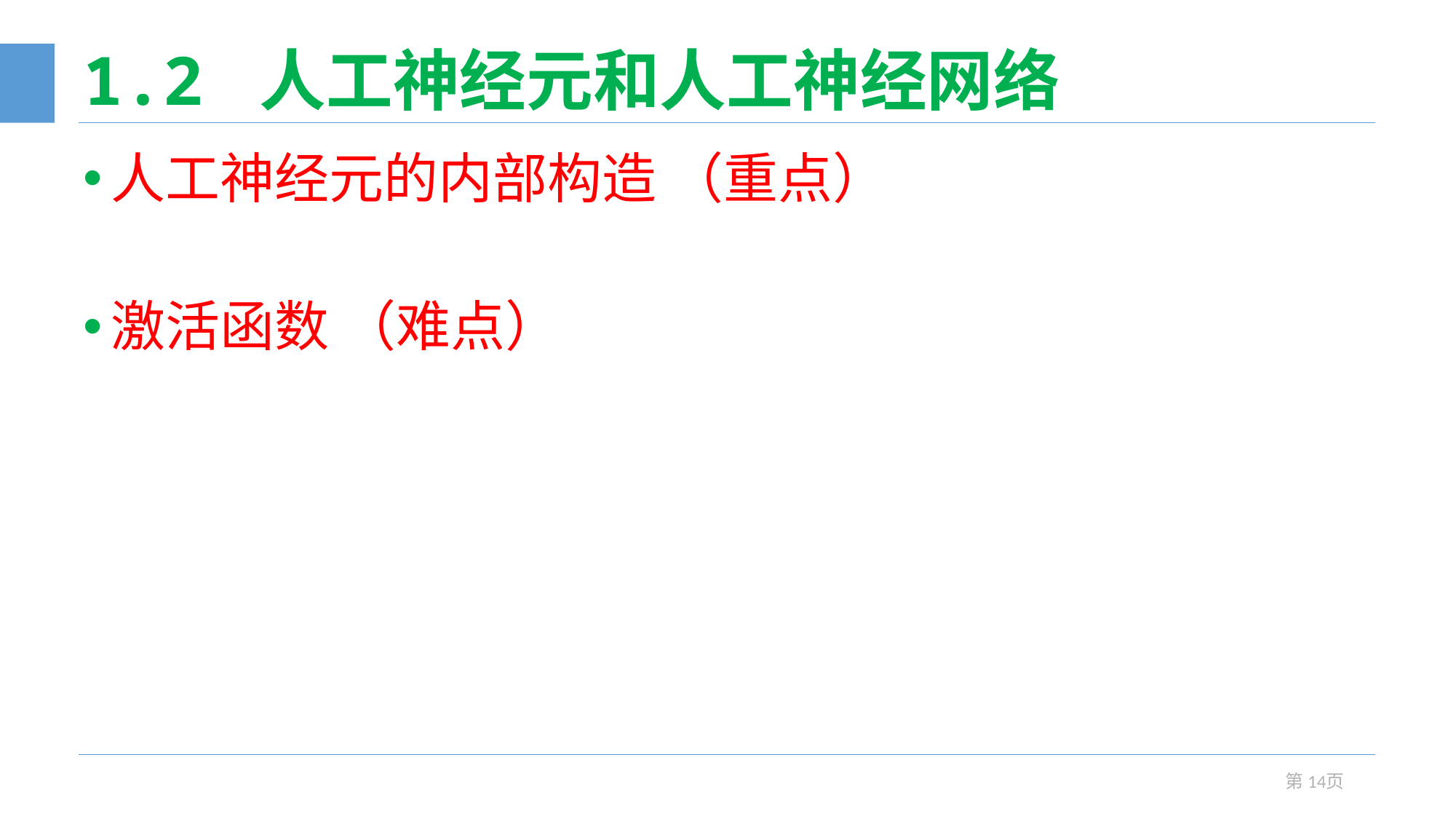

# 1.2 人工神经元和人工神经网络
人工神经元的内部构造 （重点）

激活函数 （难点）

第14页